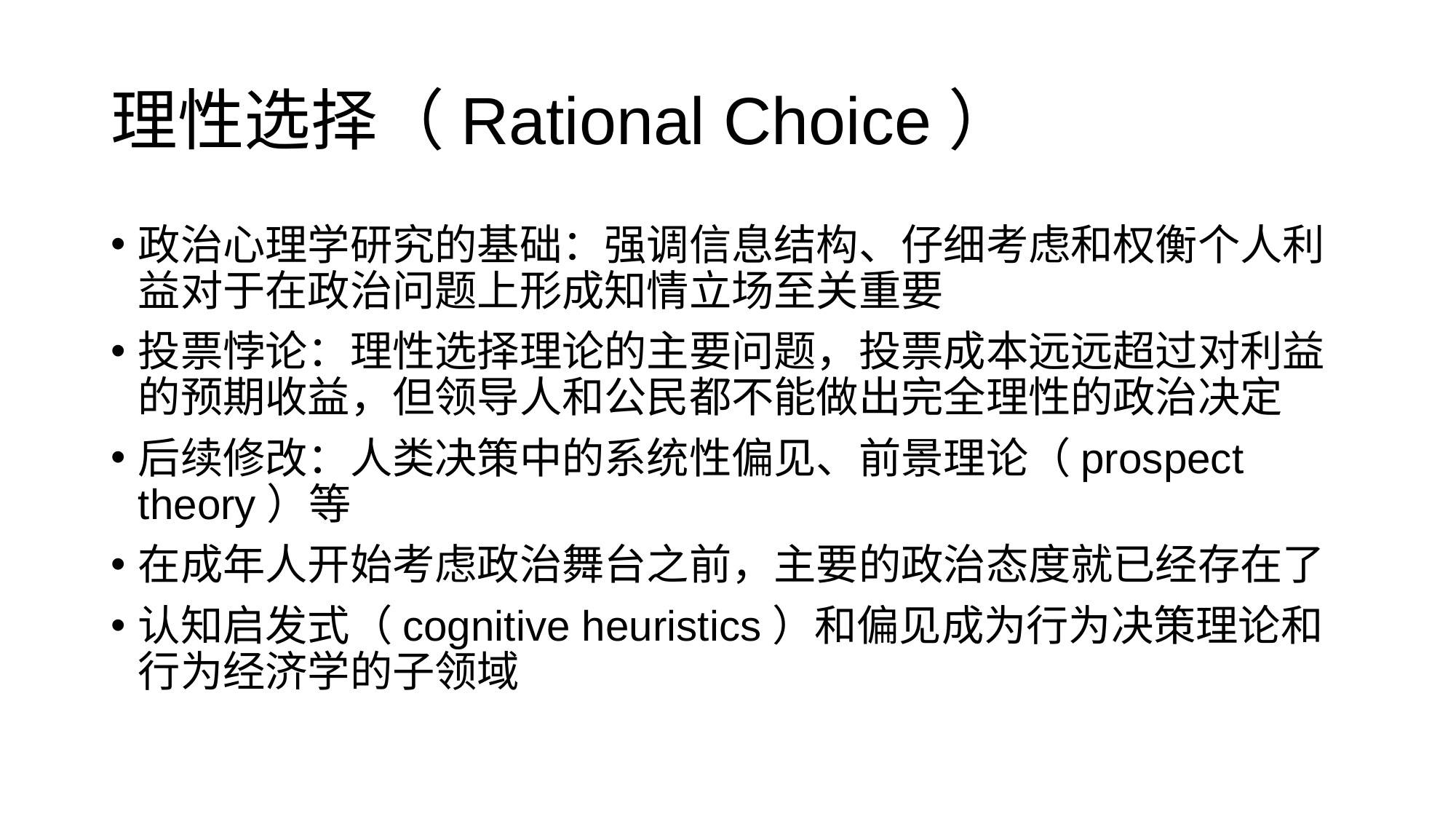

# 理性选择（Rational Choice）
政治心理学研究的基础：强调信息结构、仔细考虑和权衡个人利益对于在政治问题上形成知情立场至关重要
投票悖论：理性选择理论的主要问题，投票成本远远超过对利益的预期收益，但领导人和公民都不能做出完全理性的政治决定
后续修改：人类决策中的系统性偏见、前景理论（prospect theory）等
在成年人开始考虑政治舞台之前，主要的政治态度就已经存在了
认知启发式（cognitive heuristics）和偏见成为行为决策理论和行为经济学的子领域